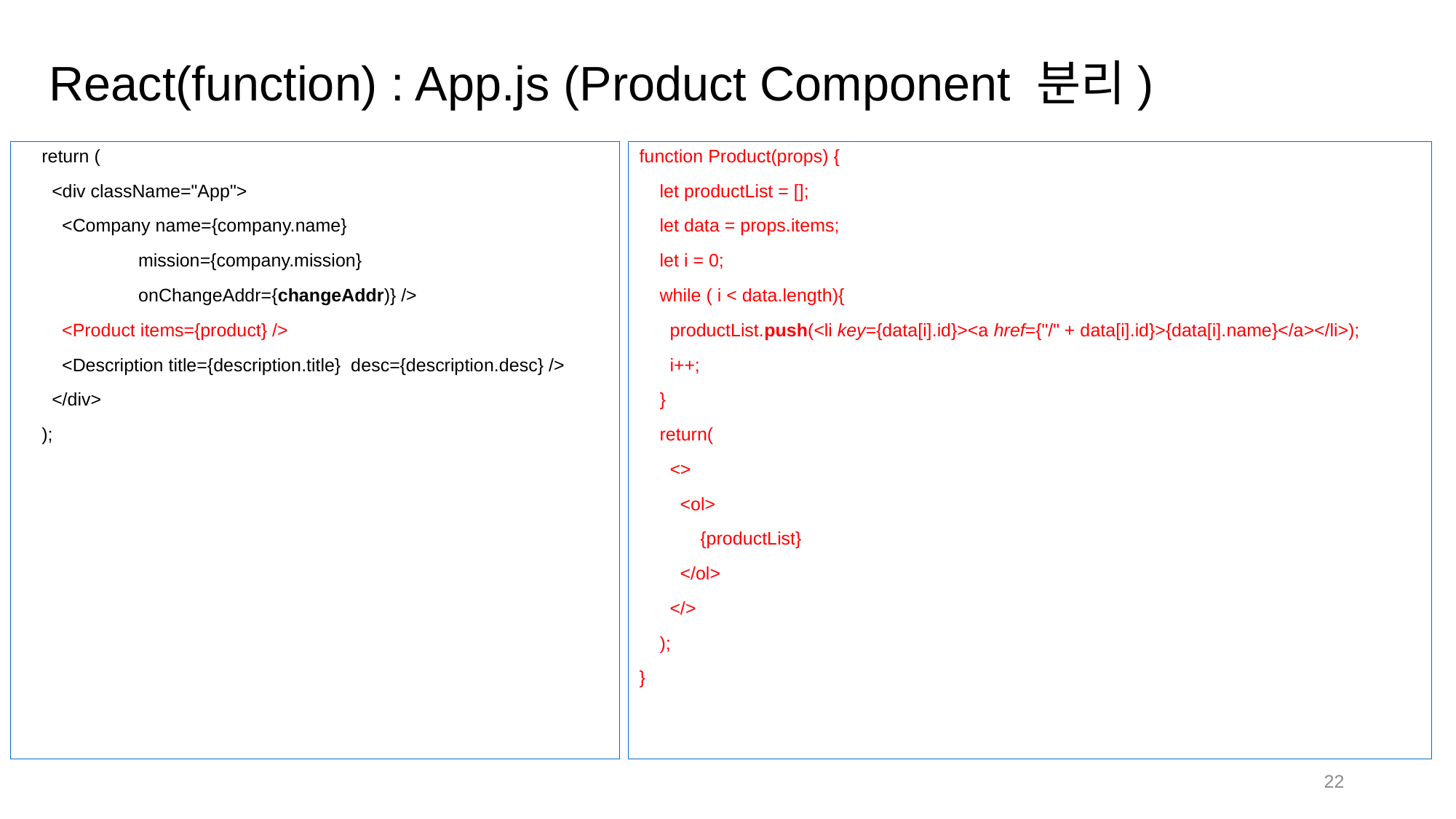

# React(function) : App.js (Product Component 분리)
    return (
      <div className="App">
        <Company name={company.name}
                       mission={company.mission}
                       onChangeAddr={changeAddr)} />
        <Product items={product} />
        <Description title={description.title}  desc={description.desc} />
      </div>
    );
function Product(props) {
    let productList = [];
    let data = props.items;
    let i = 0;
    while ( i < data.length){
      productList.push(<li key={data[i].id}><a href={"/" + data[i].id}>{data[i].name}</a></li>);
      i++;
    }
    return(
      <>
        <ol>
            {productList}
        </ol>
      </>
    );
}
22